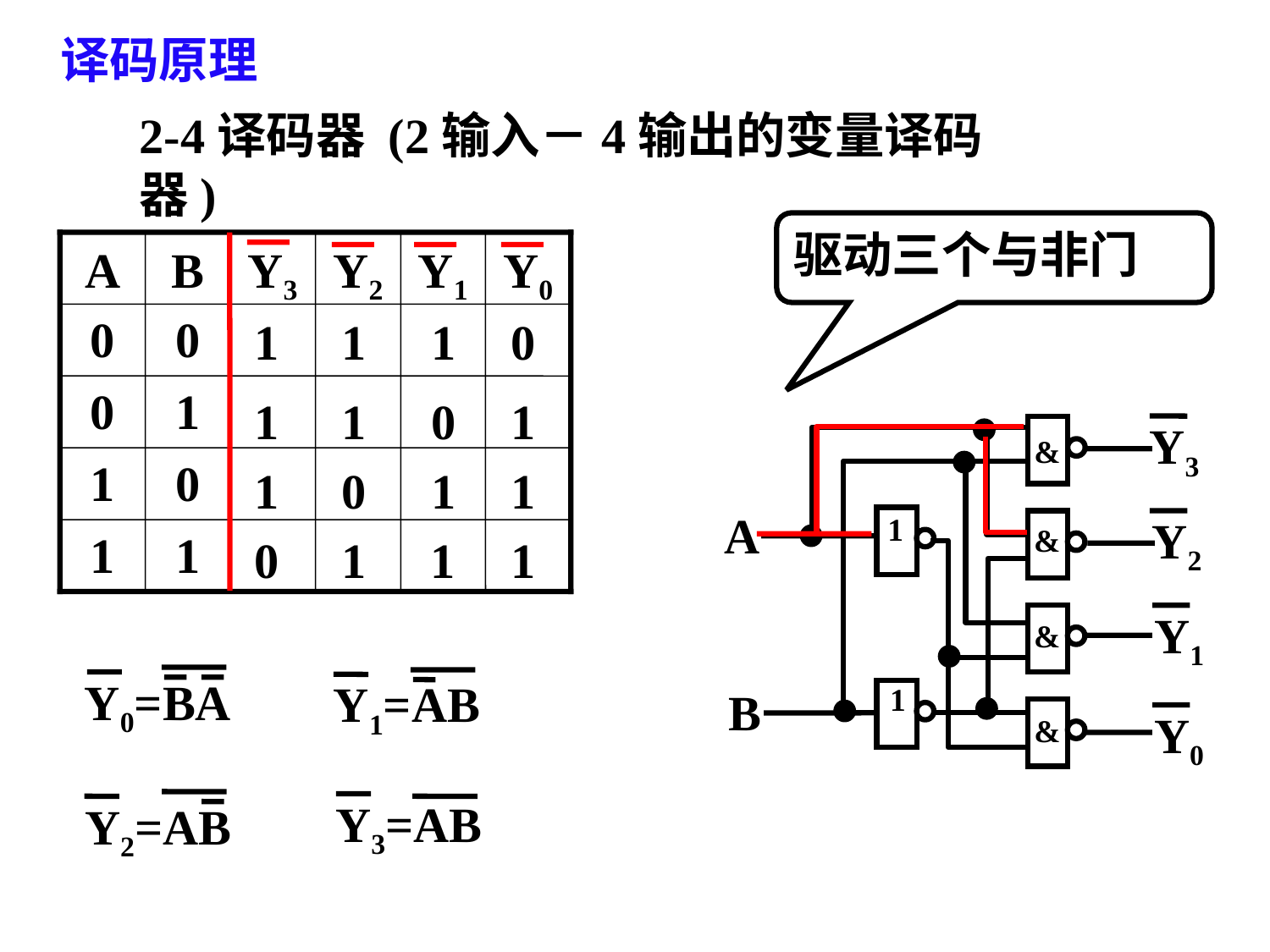

# 译码原理
2-4译码器 (2输入－4输出的变量译码器)
驱动三个与非门
A

B

Y3

Y2

Y1

Y0

0
0
0
1
1
0
1
1
0
1
1
1
1
1
1
0
Y3

A
Y2

Y1

B

Y0

&
1
&
&
1
&

1
1
0
1
1
0
1
1
Y0=BA

Y1=AB

Y3=AB

Y2=AB